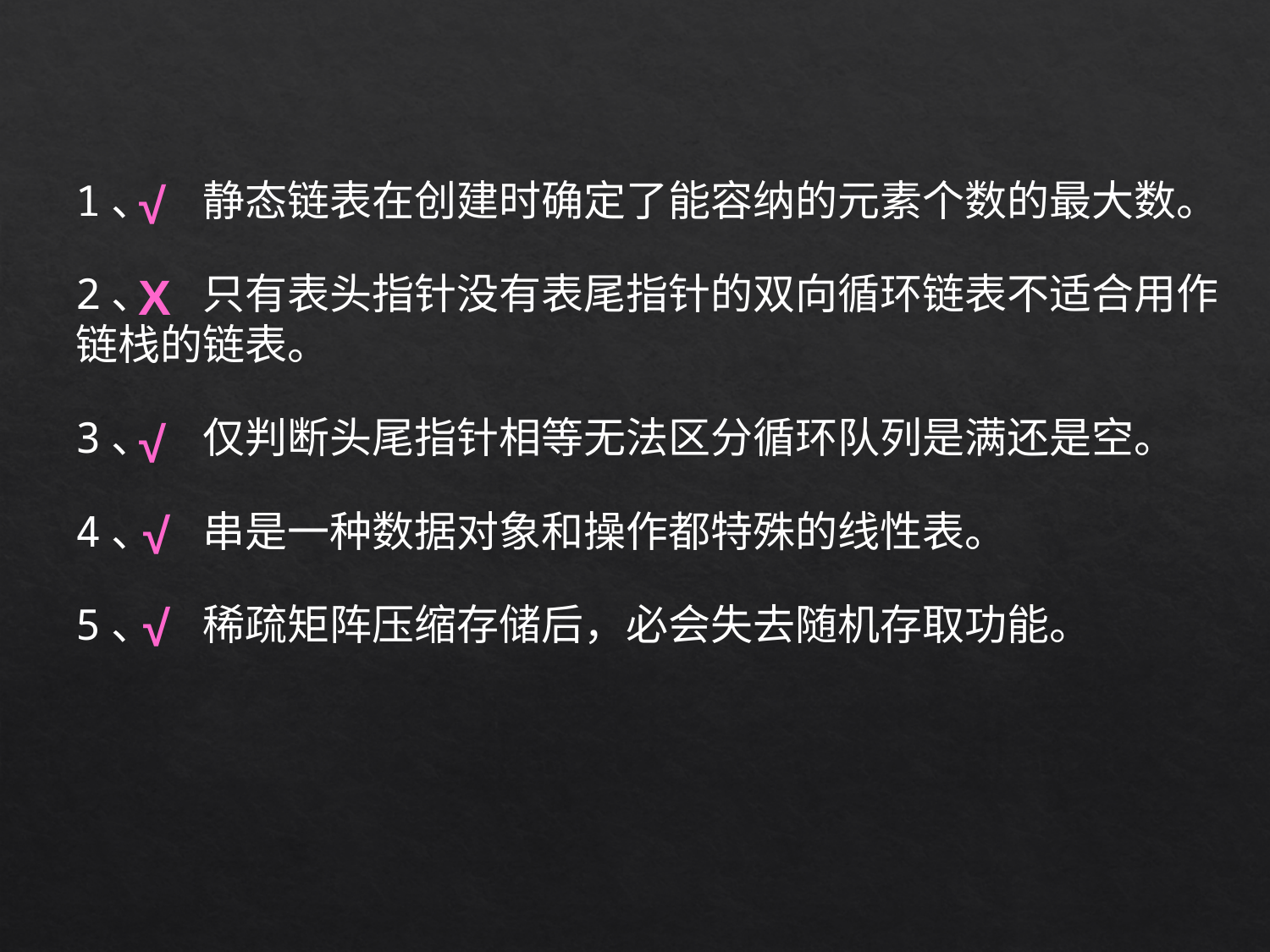

#

1、	静态链表在创建时确定了能容纳的元素个数的最大数。
2、	只有表头指针没有表尾指针的双向循环链表不适合用作链栈的链表。
3、	仅判断头尾指针相等无法区分循环队列是满还是空。
4、	串是一种数据对象和操作都特殊的线性表。
5、	稀疏矩阵压缩存储后，必会失去随机存取功能。
√
Х
√
√
√